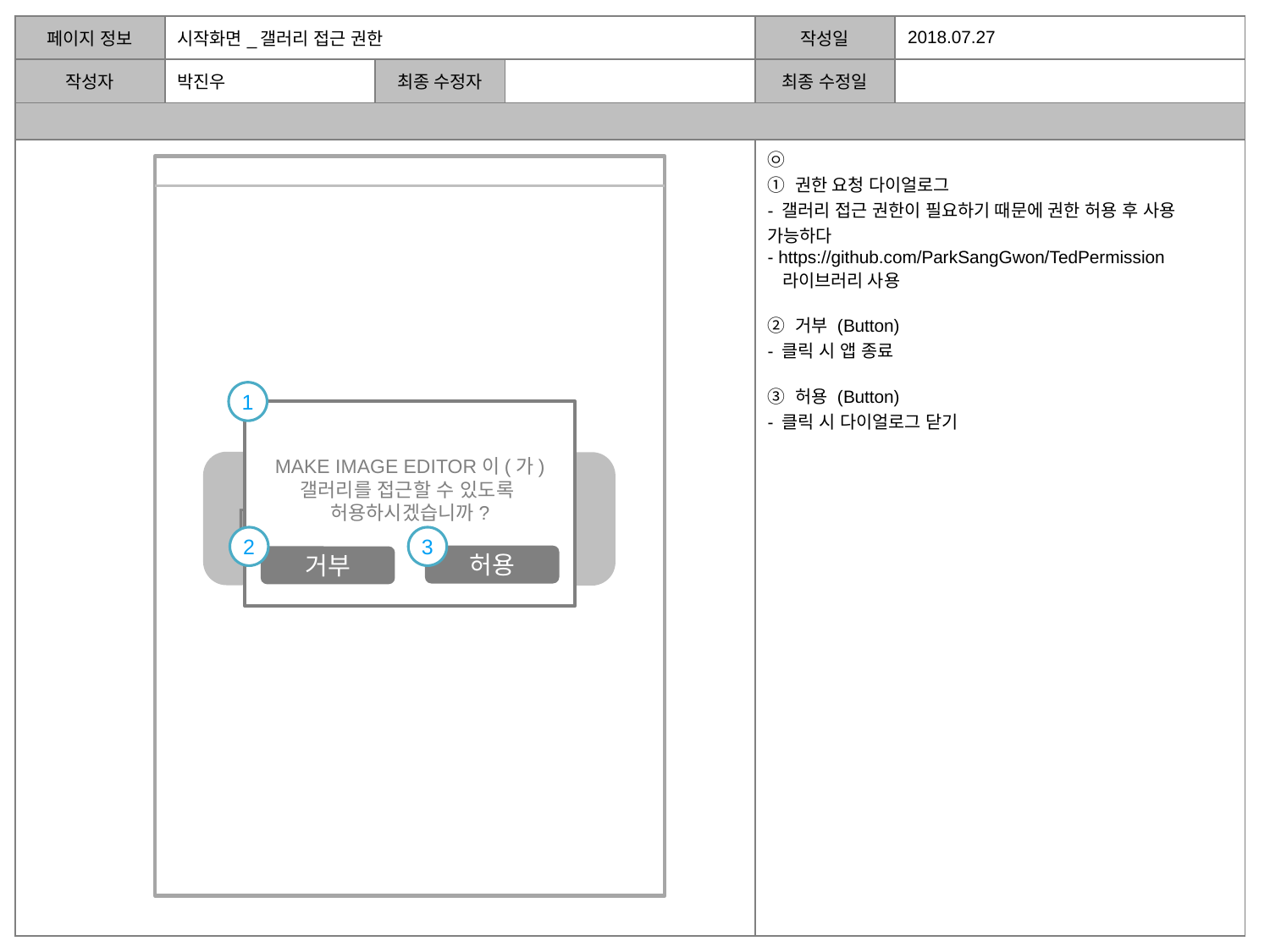

| 페이지 정보 | 시작화면\_갤러리 접근 권한 |  |  | 작성일 | 2018.07.27 |
| --- | --- | --- | --- | --- | --- |
| 작성자 | 박진우 | 최종 수정자 |  | 최종 수정일 |  |
|  |  |  |  |  |  |
|  |  |  |  | ㉧ ① 권한 요청 다이얼로그 - 갤러리 접근 권한이 필요하기 때문에 권한 허용 후 사용 가능하다 - https://github.com/ParkSangGwon/TedPermission 라이브러리 사용 ② 거부 (Button) - 클릭 시 앱 종료 ③ 허용 (Button) - 클릭 시 다이얼로그 닫기 |  |

1

MAKE IMAGE EDITOR이(가)
갤러리를 접근할 수 있도록
허용하시겠습니까?
Drawing
Text
2
3
허용
거부